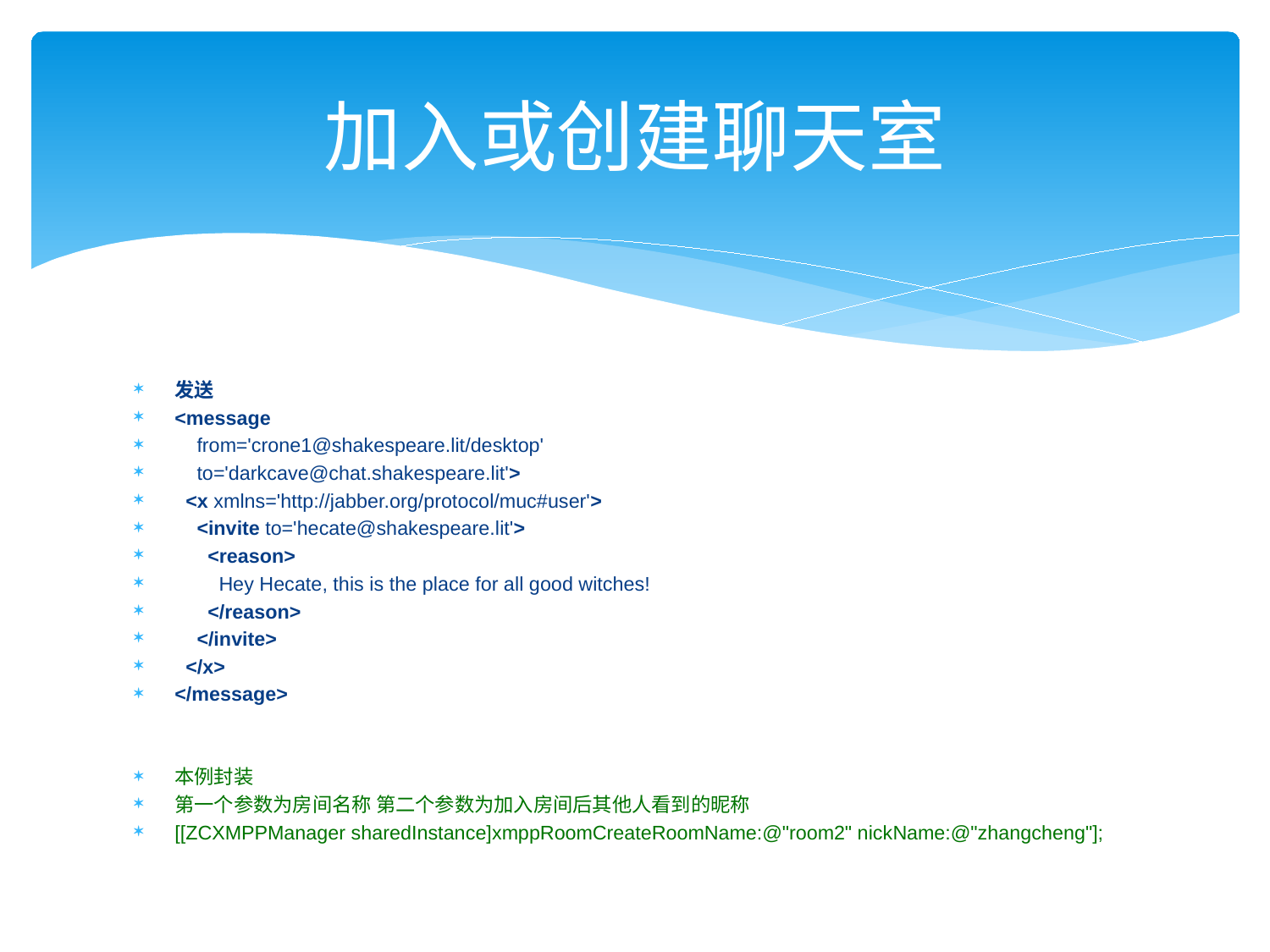

# 加入或创建聊天室
发送
<message
    from='crone1@shakespeare.lit/desktop'
    to='darkcave@chat.shakespeare.lit'>
  <x xmlns='http://jabber.org/protocol/muc#user'>
    <invite to='hecate@shakespeare.lit'>
      <reason>
        Hey Hecate, this is the place for all good witches!
      </reason>
    </invite>
  </x>
</message>

本例封装
第一个参数为房间名称 第二个参数为加入房间后其他人看到的昵称
[[ZCXMPPManager sharedInstance]xmppRoomCreateRoomName:@"room2" nickName:@"zhangcheng"];